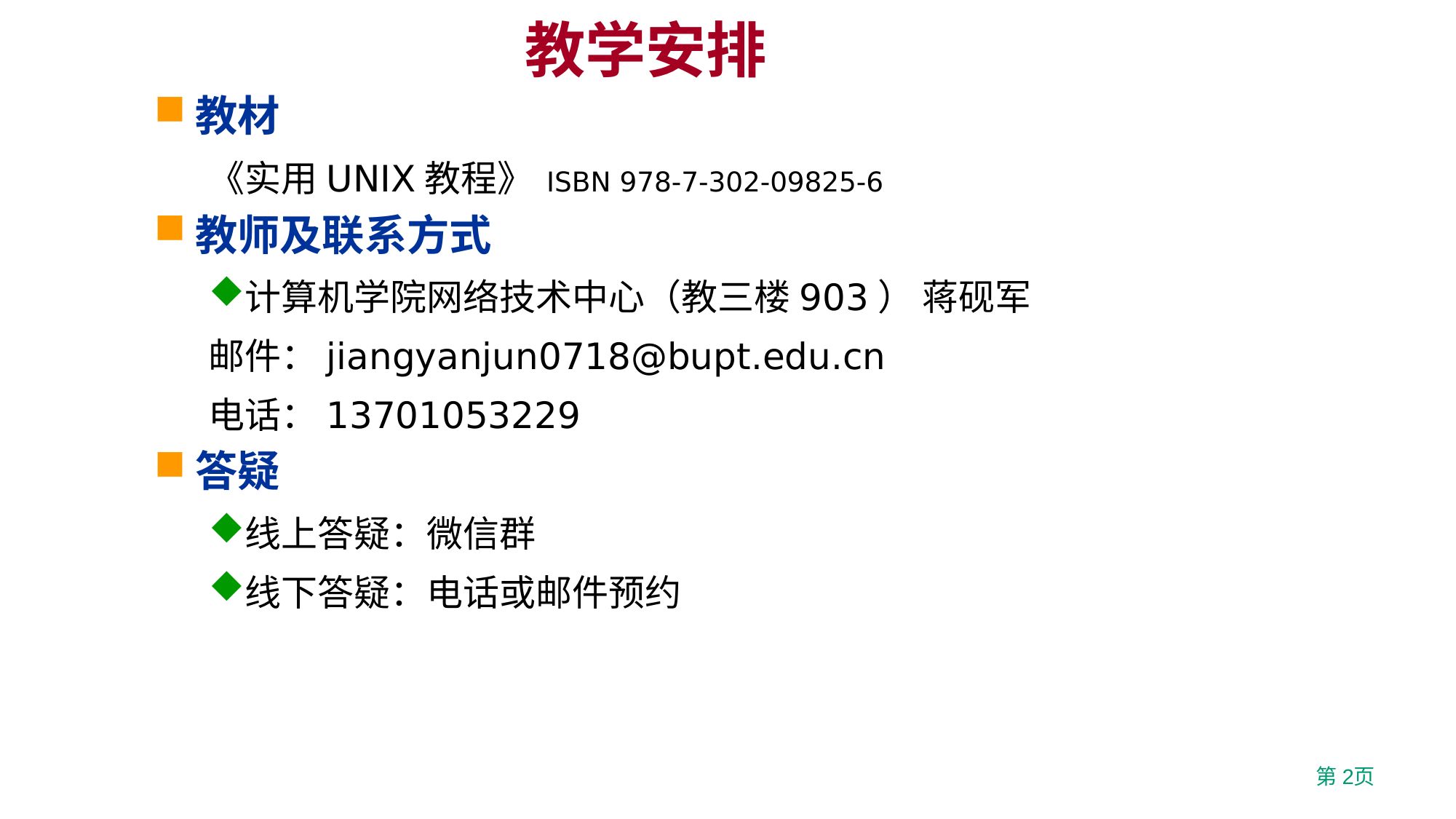

# 教学安排
教材
《实用UNIX教程》 ISBN 978-7-302-09825-6
教师及联系方式
计算机学院网络技术中心（教三楼903） 蒋砚军
邮件：jiangyanjun0718@bupt.edu.cn
电话：13701053229
答疑
线上答疑：微信群
线下答疑：电话或邮件预约